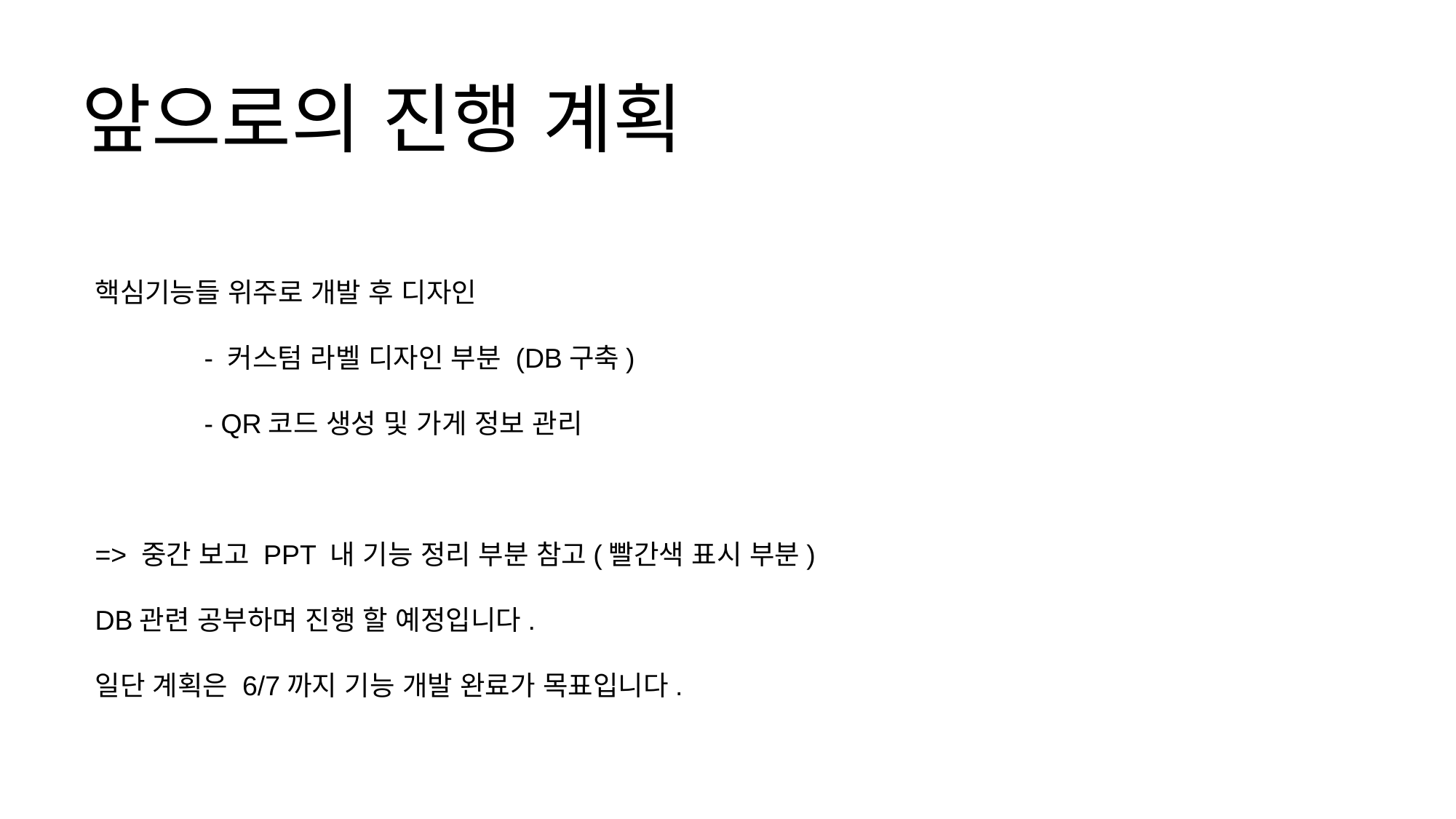

앞으로의 진행 계획
핵심기능들 위주로 개발 후 디자인
	- 커스텀 라벨 디자인 부분 (DB구축)
	- QR코드 생성 및 가게 정보 관리

=> 중간 보고 PPT 내 기능 정리 부분 참고(빨간색 표시 부분)
DB관련 공부하며 진행 할 예정입니다.
일단 계획은 6/7까지 기능 개발 완료가 목표입니다.